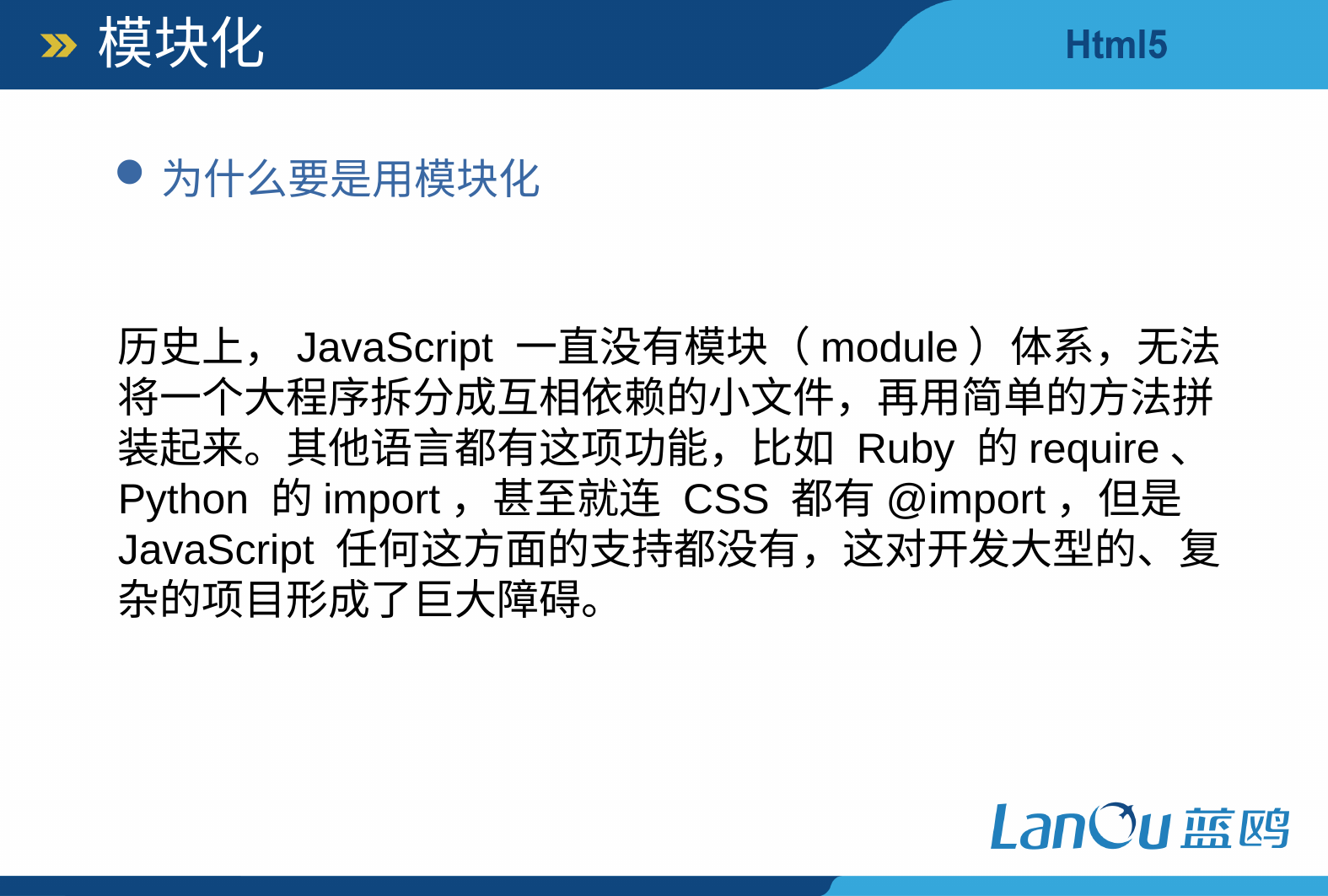

模块化
为什么要是用模块化
历史上，JavaScript 一直没有模块（module）体系，无法将一个大程序拆分成互相依赖的小文件，再用简单的方法拼装起来。其他语言都有这项功能，比如 Ruby 的require、Python 的import，甚至就连 CSS 都有@import，但是 JavaScript 任何这方面的支持都没有，这对开发大型的、复杂的项目形成了巨大障碍。